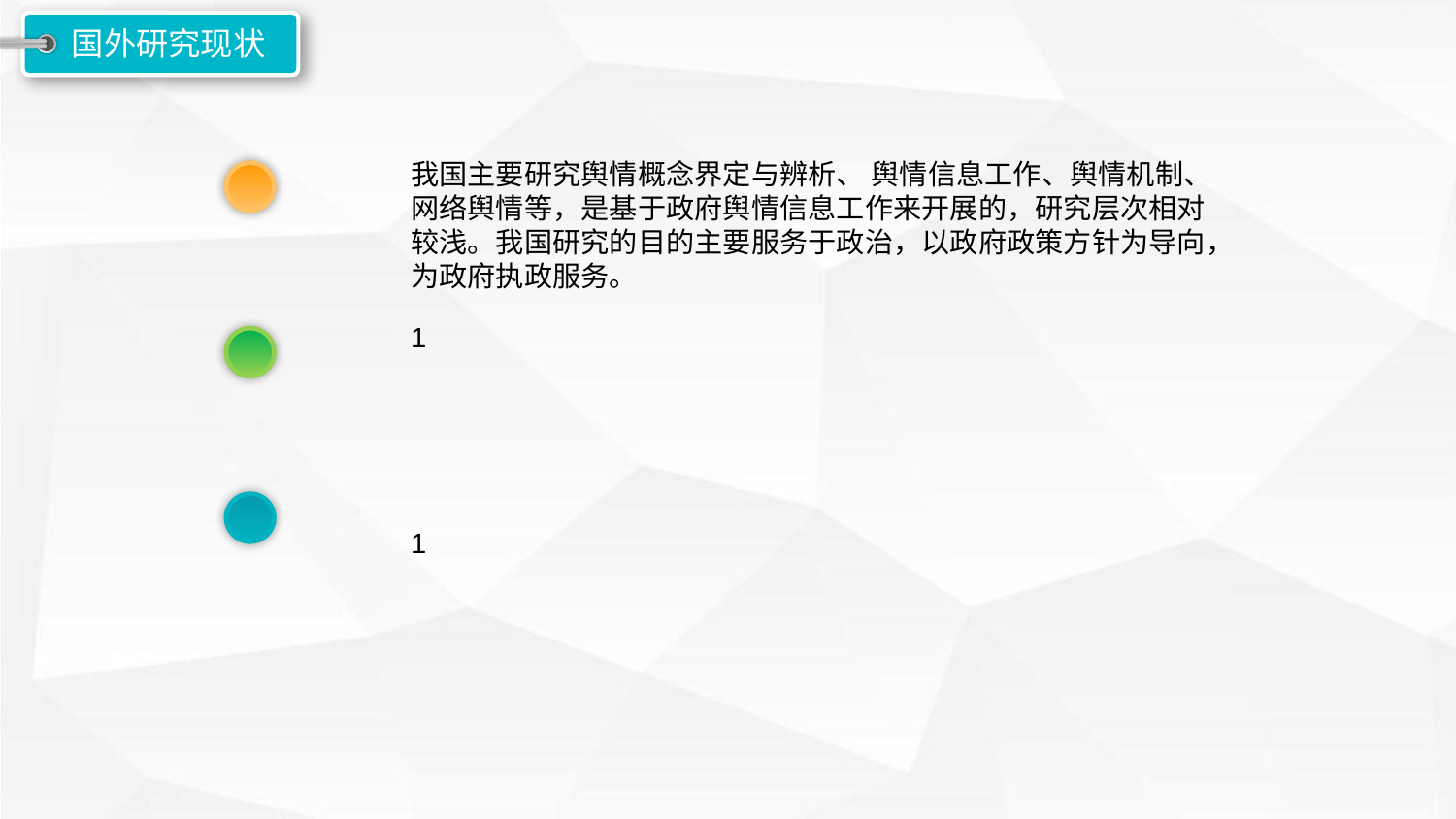

国外研究现状

我国主要研究舆情概念界定与辨析、 舆情信息工作、舆情机制、网络舆情等，是基于政府舆情信息工作来开展的，研究层次相对较浅。我国研究的目的主要服务于政治，以政府政策方针为导向，为政府执政服务。

1

1